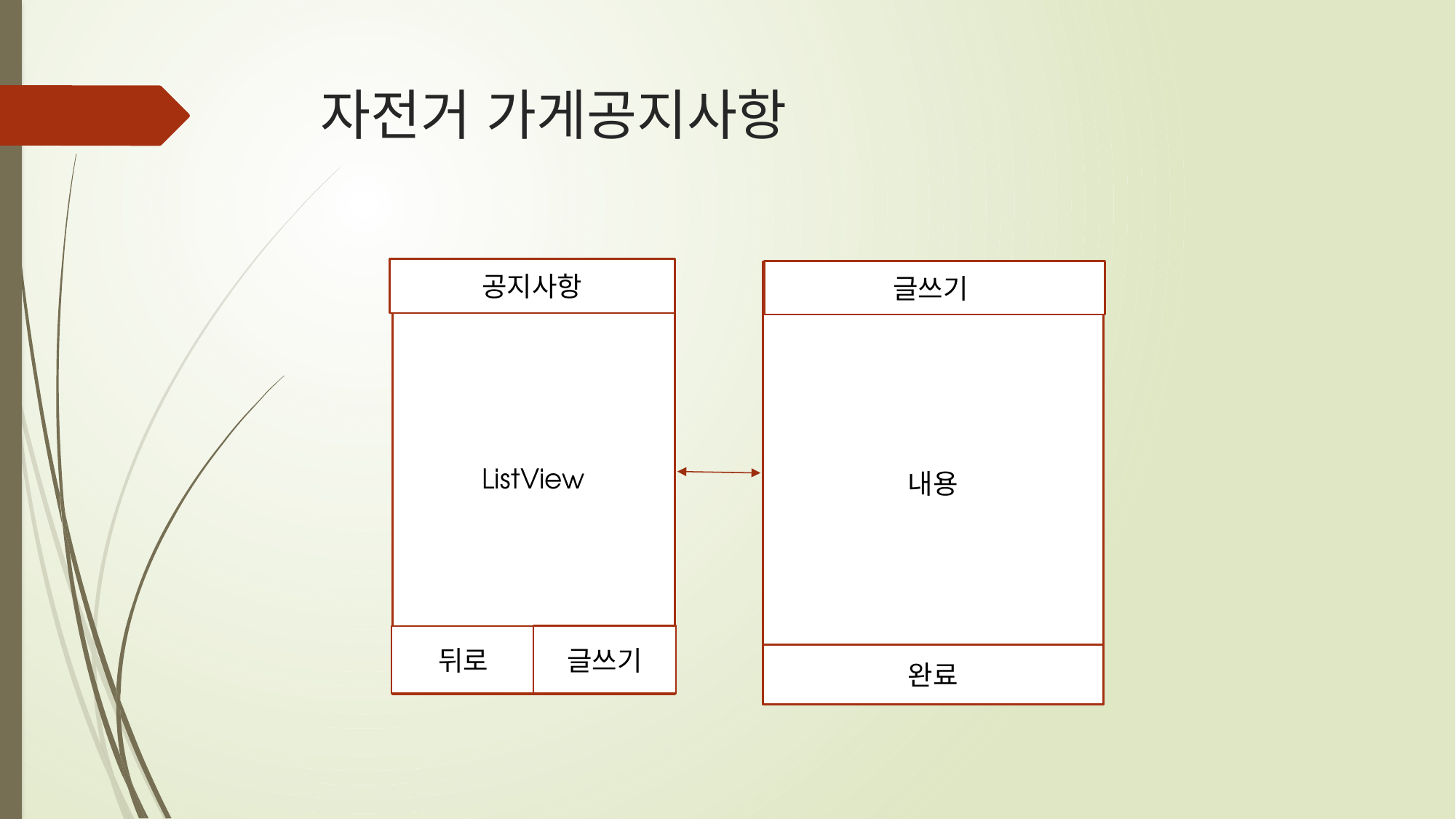

# 자전거 가게공지사항
공지사항
글쓰기
ListView
내용
글쓰기
뒤로
완료